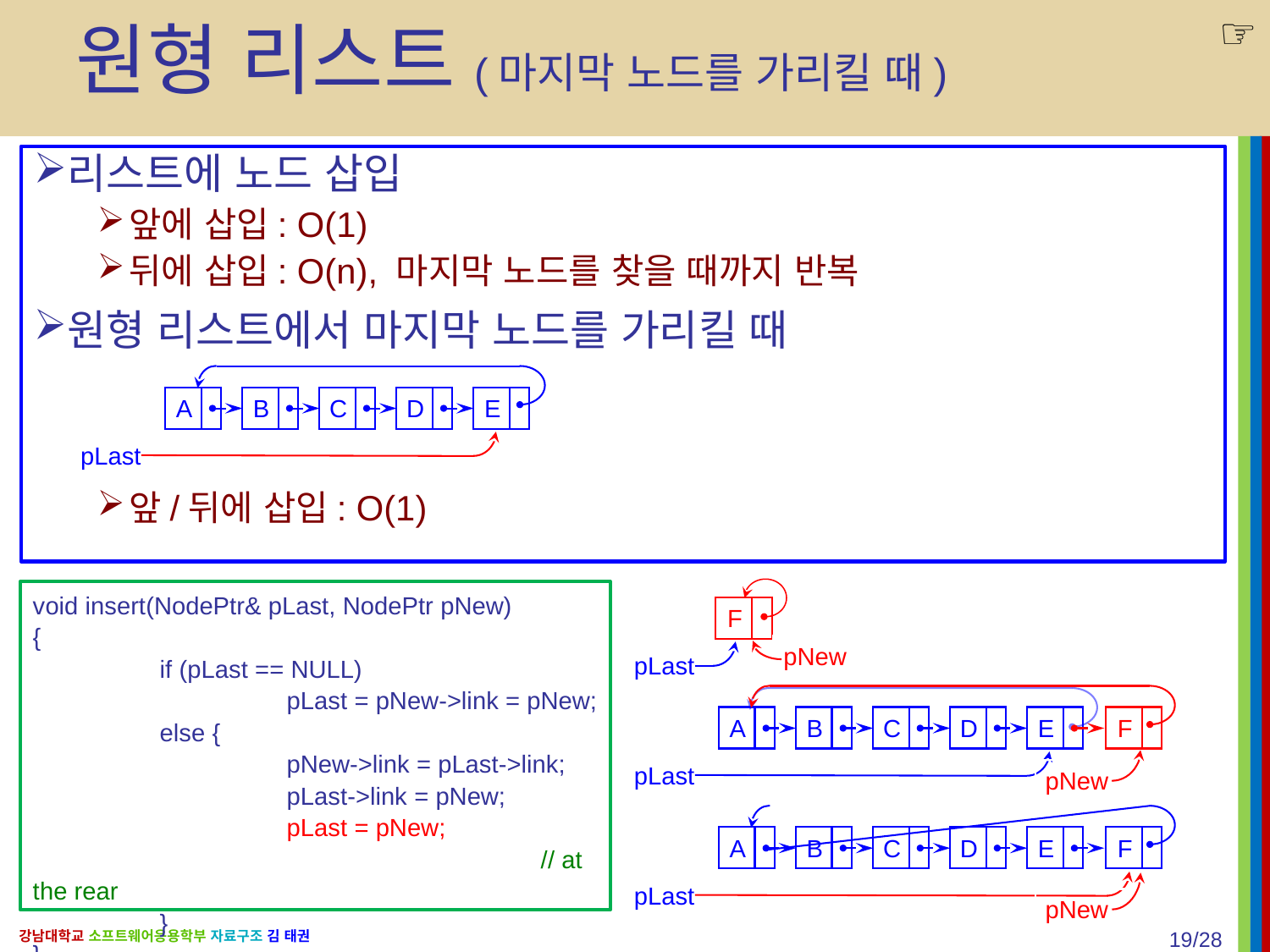

# 원형 리스트(마지막 노드를 가리킬 때)
☞
리스트에 노드 삽입
앞에 삽입: O(1)
뒤에 삽입: O(n), 마지막 노드를 찾을 때까지 반복
원형 리스트에서 마지막 노드를 가리킬 때

앞/뒤에 삽입: O(1)

A

B

C

D

E

 pLast

void insert(NodePtr& pLast, NodePtr pNew)
{
	if (pLast == NULL)
		pLast = pNew->link = pNew;
	else {
		pNew->link = pLast->link;
		pLast->link = pNew;
		pLast = pNew;					// at the rear
	}
}
F

pNew
 pLast

A

B

C

D

E

F

 pLast

pNew

A

B

C

D

E

F

 pLast

pNew
19/28